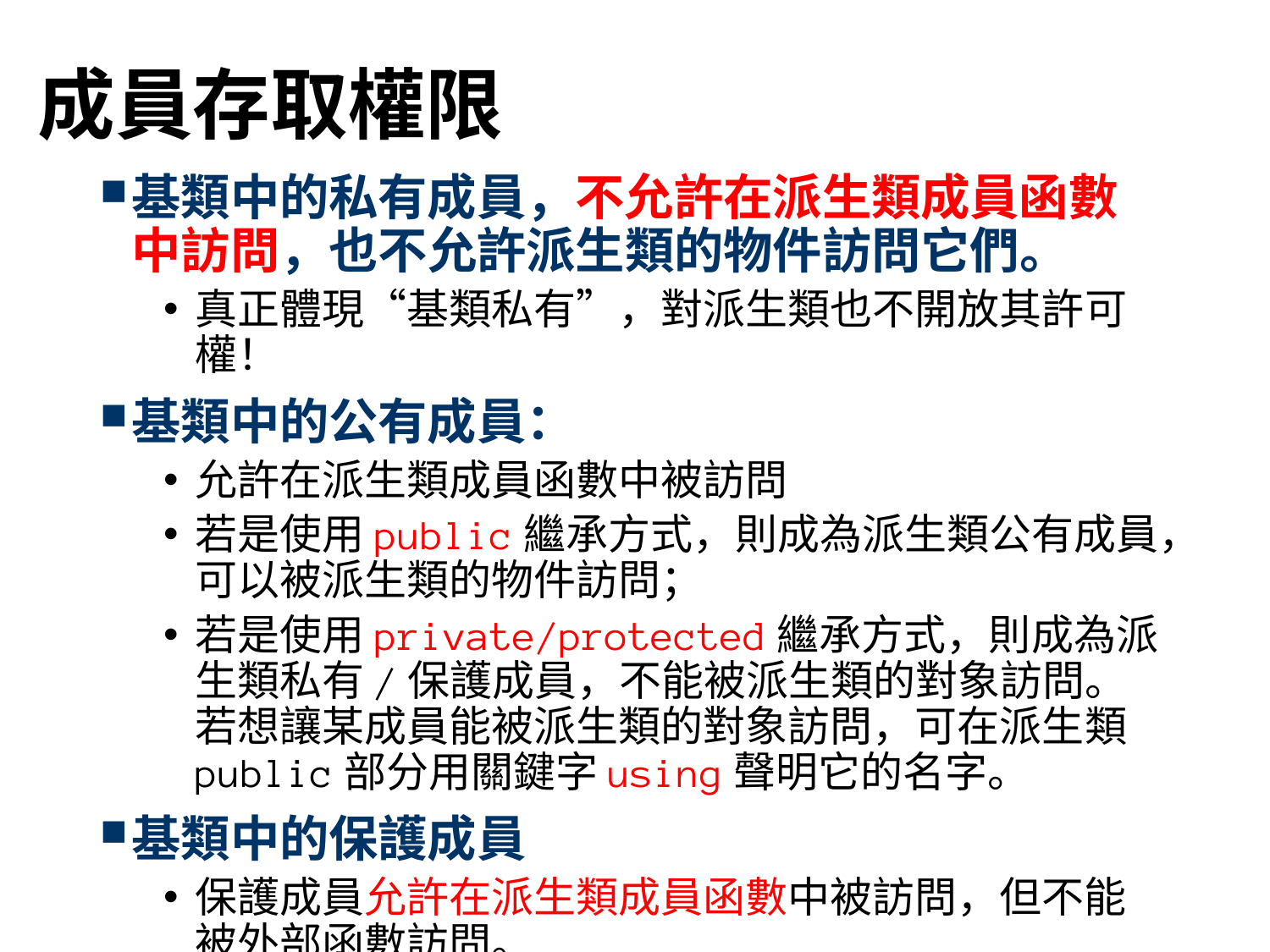

# 成員存取權限
基類中的私有成員，不允許在派生類成員函數中訪問，也不允許派生類的物件訪問它們。
真正體現“基類私有”，對派生類也不開放其許可權！
基類中的公有成員：
允許在派生類成員函數中被訪問
若是使用public繼承方式，則成為派生類公有成員，可以被派生類的物件訪問；
若是使用private/protected繼承方式，則成為派生類私有/保護成員，不能被派生類的對象訪問。若想讓某成員能被派生類的對象訪問，可在派生類public部分用關鍵字using聲明它的名字。
基類中的保護成員
保護成員允許在派生類成員函數中被訪問，但不能被外部函數訪問。